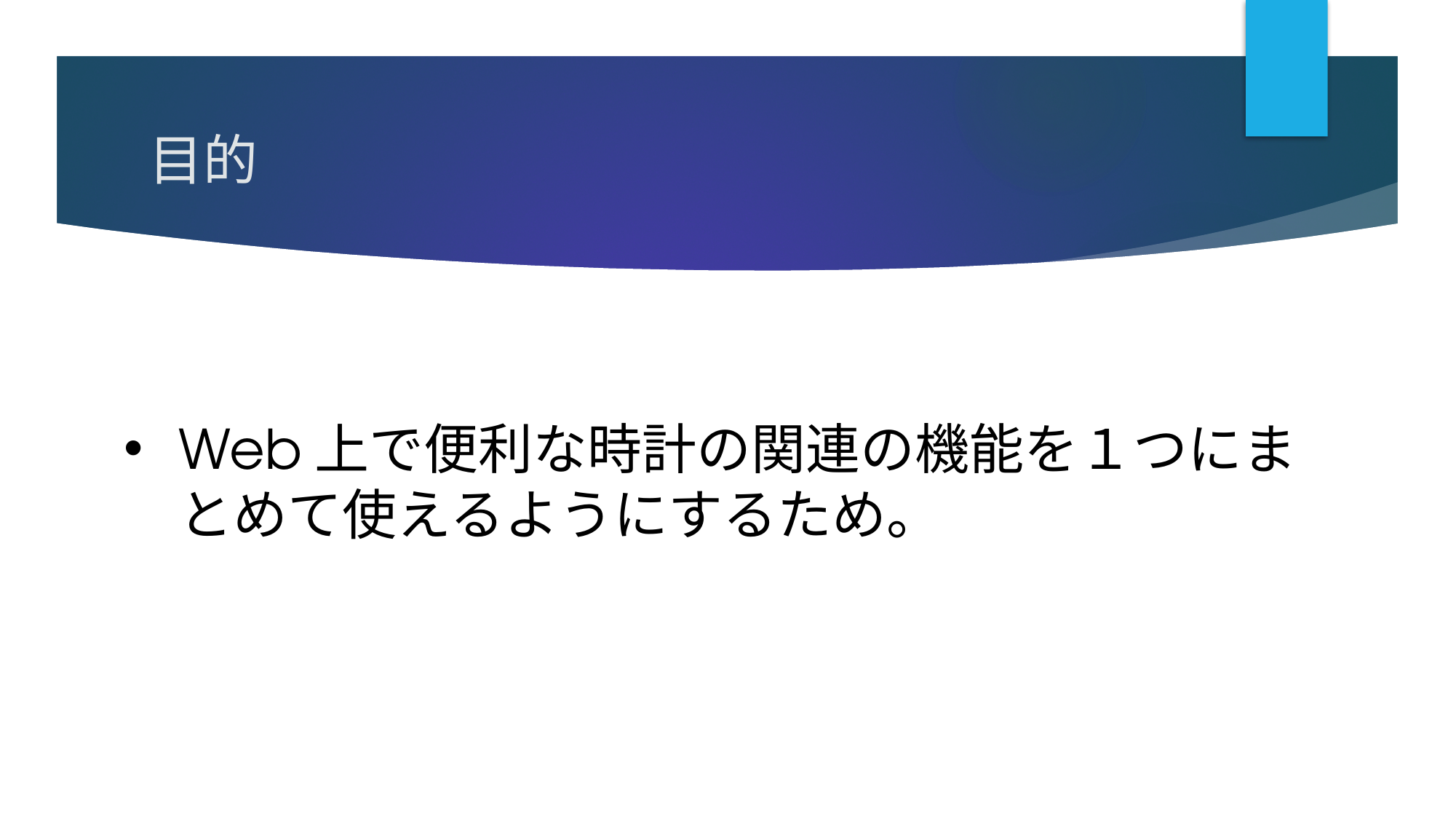

# 目的
Web上で便利な時計の関連の機能を１つにまとめて使えるようにするため。